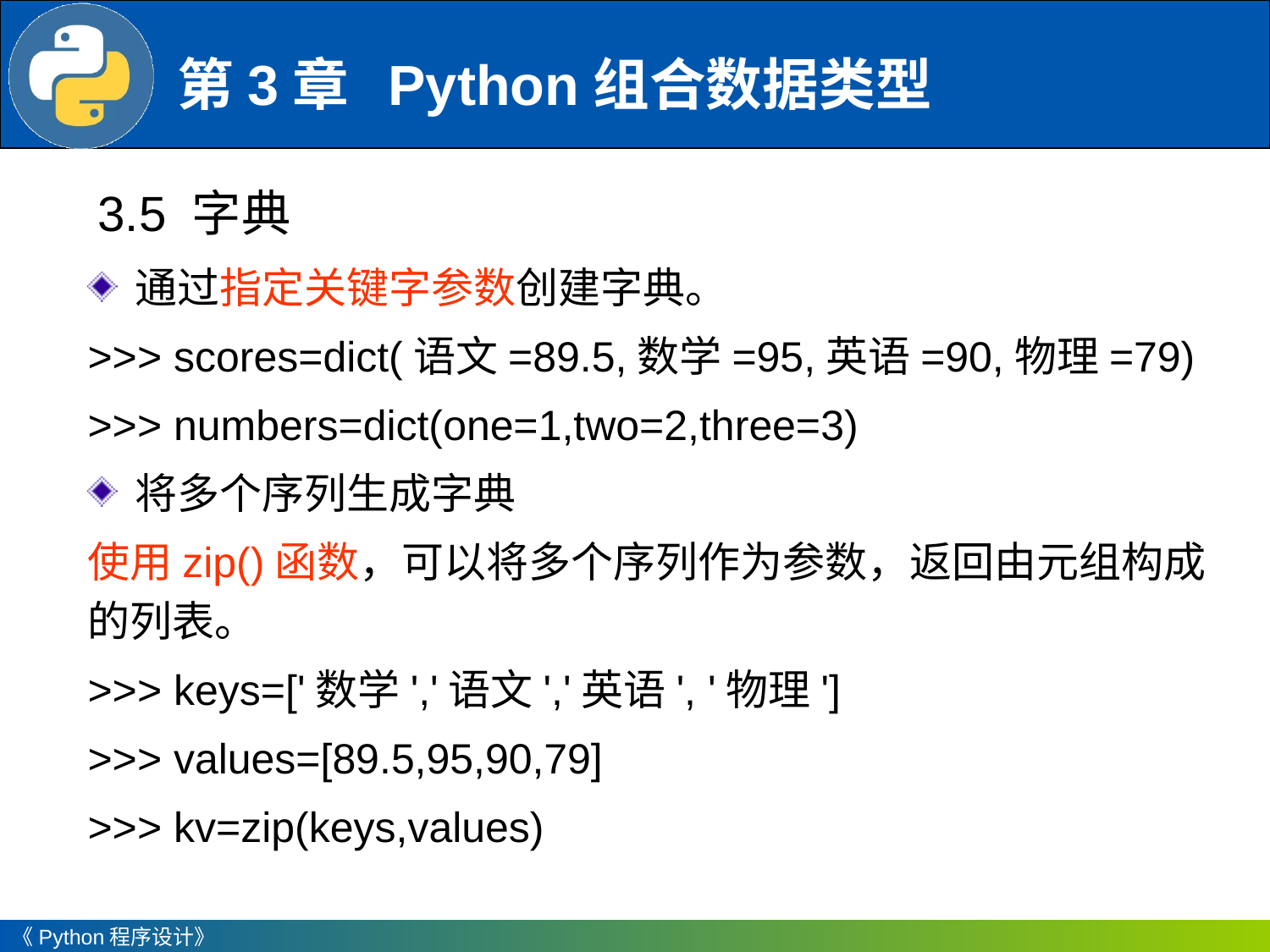

3.5 字典
通过指定关键字参数创建字典。
>>> scores=dict(语文=89.5,数学=95,英语=90,物理=79)
>>> numbers=dict(one=1,two=2,three=3)
将多个序列生成字典
使用zip()函数，可以将多个序列作为参数，返回由元组构成的列表。
>>> keys=['数学','语文','英语', '物理']
>>> values=[89.5,95,90,79]
>>> kv=zip(keys,values)